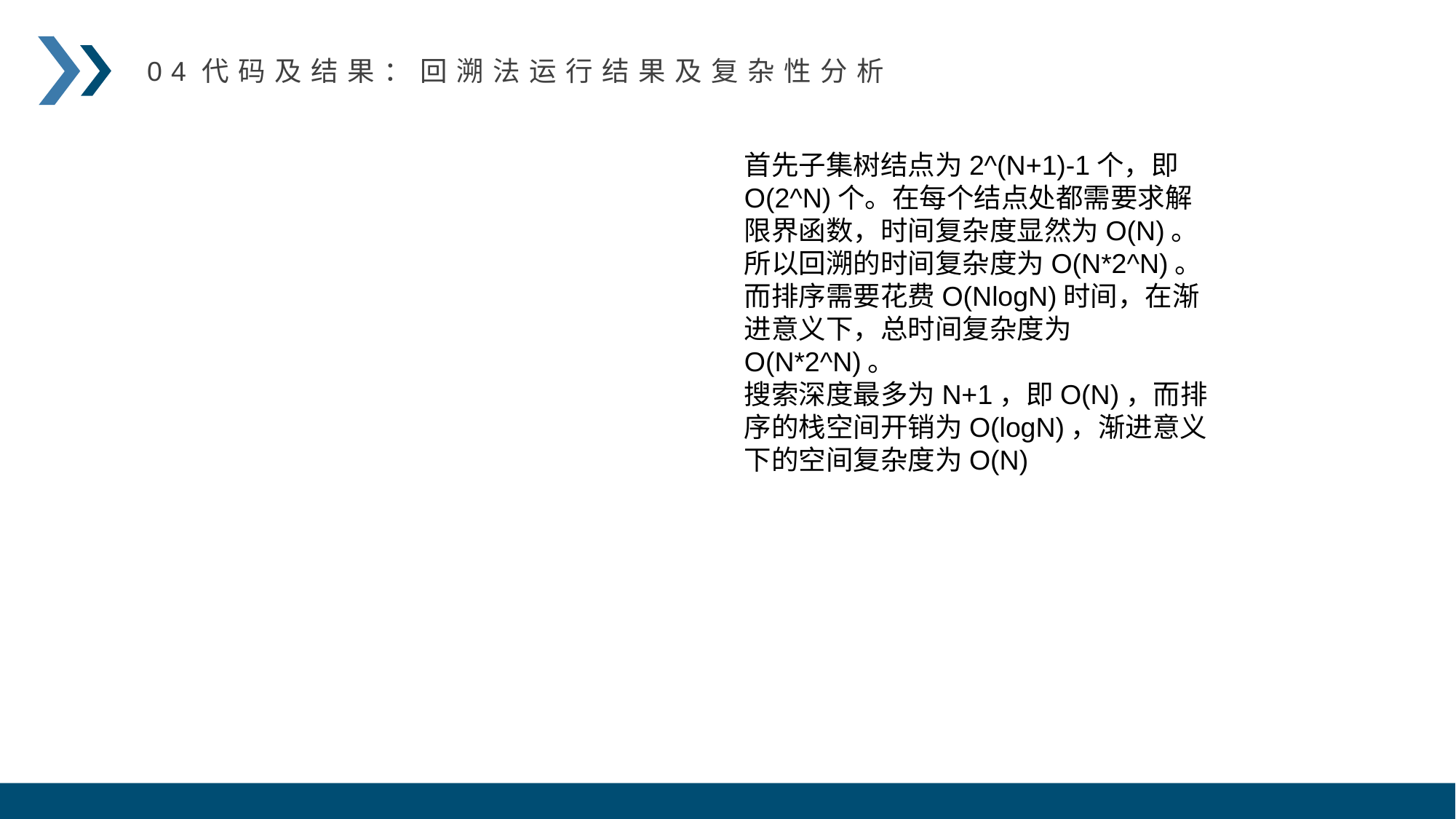

04代码及结果：回溯法运行结果及复杂性分析

首先子集树结点为2^(N+1)-1个，即O(2^N)个。在每个结点处都需要求解限界函数，时间复杂度显然为O(N)。所以回溯的时间复杂度为O(N*2^N)。而排序需要花费O(NlogN)时间，在渐进意义下，总时间复杂度为O(N*2^N)。
搜索深度最多为N+1，即O(N)，而排序的栈空间开销为O(logN)，渐进意义下的空间复杂度为O(N)